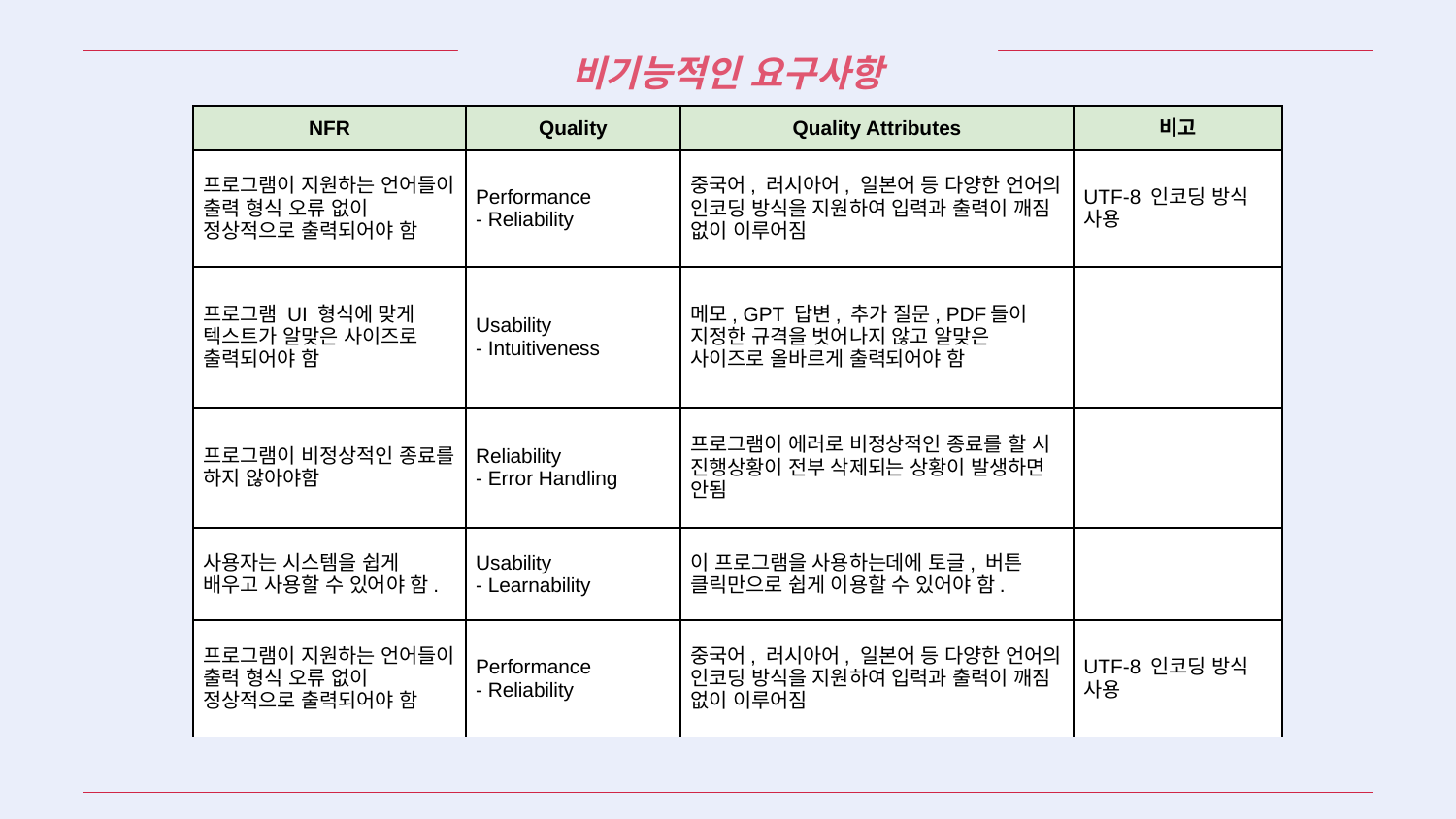

비기능적인 요구사항

| NFR | Quality | Quality Attributes | 비고 |
| --- | --- | --- | --- |
| 프로그램이 지원하는 언어들이 출력 형식 오류 없이 정상적으로 출력되어야 함 | Performance - Reliability | 중국어, 러시아어, 일본어 등 다양한 언어의 인코딩 방식을 지원하여 입력과 출력이 깨짐 없이 이루어짐 | UTF-8 인코딩 방식 사용 |
| 프로그램 UI 형식에 맞게 텍스트가 알맞은 사이즈로 출력되어야 함 | Usability - Intuitiveness | 메모, GPT 답변, 추가 질문, PDF들이 지정한 규격을 벗어나지 않고 알맞은 사이즈로 올바르게 출력되어야 함 |  |
| 프로그램이 비정상적인 종료를 하지 않아야함 | Reliability - Error Handling | 프로그램이 에러로 비정상적인 종료를 할 시 진행상황이 전부 삭제되는 상황이 발생하면 안됨 |  |
| 사용자는 시스템을 쉽게 배우고 사용할 수 있어야 함. | Usability - Learnability | 이 프로그램을 사용하는데에 토글, 버튼 클릭만으로 쉽게 이용할 수 있어야 함. |  |
| 프로그램이 지원하는 언어들이 출력 형식 오류 없이 정상적으로 출력되어야 함 | Performance - Reliability | 중국어, 러시아어, 일본어 등 다양한 언어의 인코딩 방식을 지원하여 입력과 출력이 깨짐 없이 이루어짐 | UTF-8 인코딩 방식 사용 |